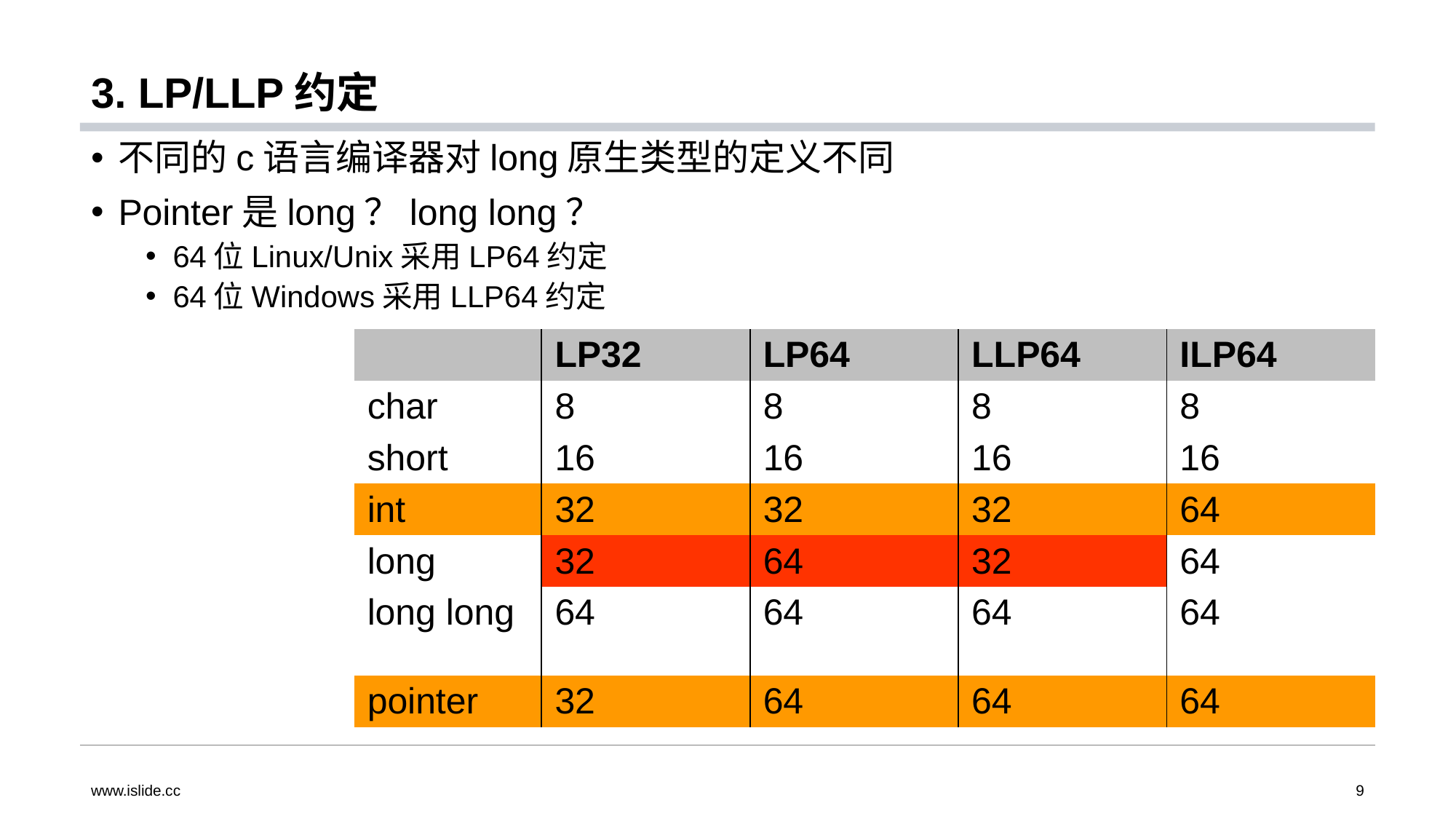

# 3. LP/LLP约定
不同的c语言编译器对long原生类型的定义不同
Pointer是long？long long？
64位Linux/Unix采用LP64约定
64位Windows采用LLP64约定
|  | LP32 | LP64 | LLP64 | ILP64 |
| --- | --- | --- | --- | --- |
| char | 8 | 8 | 8 | 8 |
| short | 16 | 16 | 16 | 16 |
| int | 32 | 32 | 32 | 64 |
| long | 32 | 64 | 32 | 64 |
| long long | 64 | 64 | 64 | 64 |
| pointer | 32 | 64 | 64 | 64 |
www.islide.cc
9